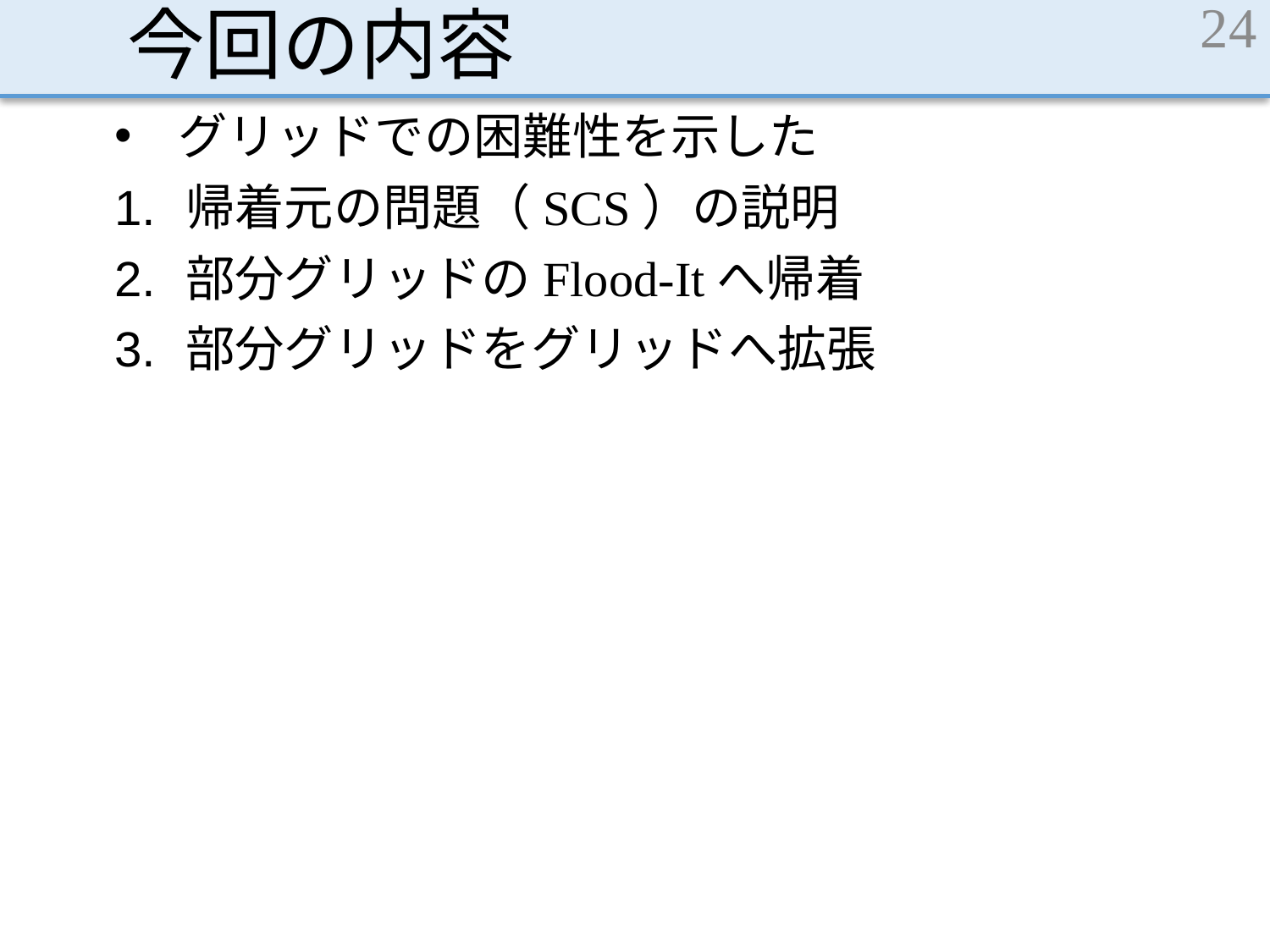

# 今回の内容
24
グリッドでの困難性を示した
帰着元の問題（SCS）の説明
部分グリッドのFlood-Itへ帰着
部分グリッドをグリッドへ拡張